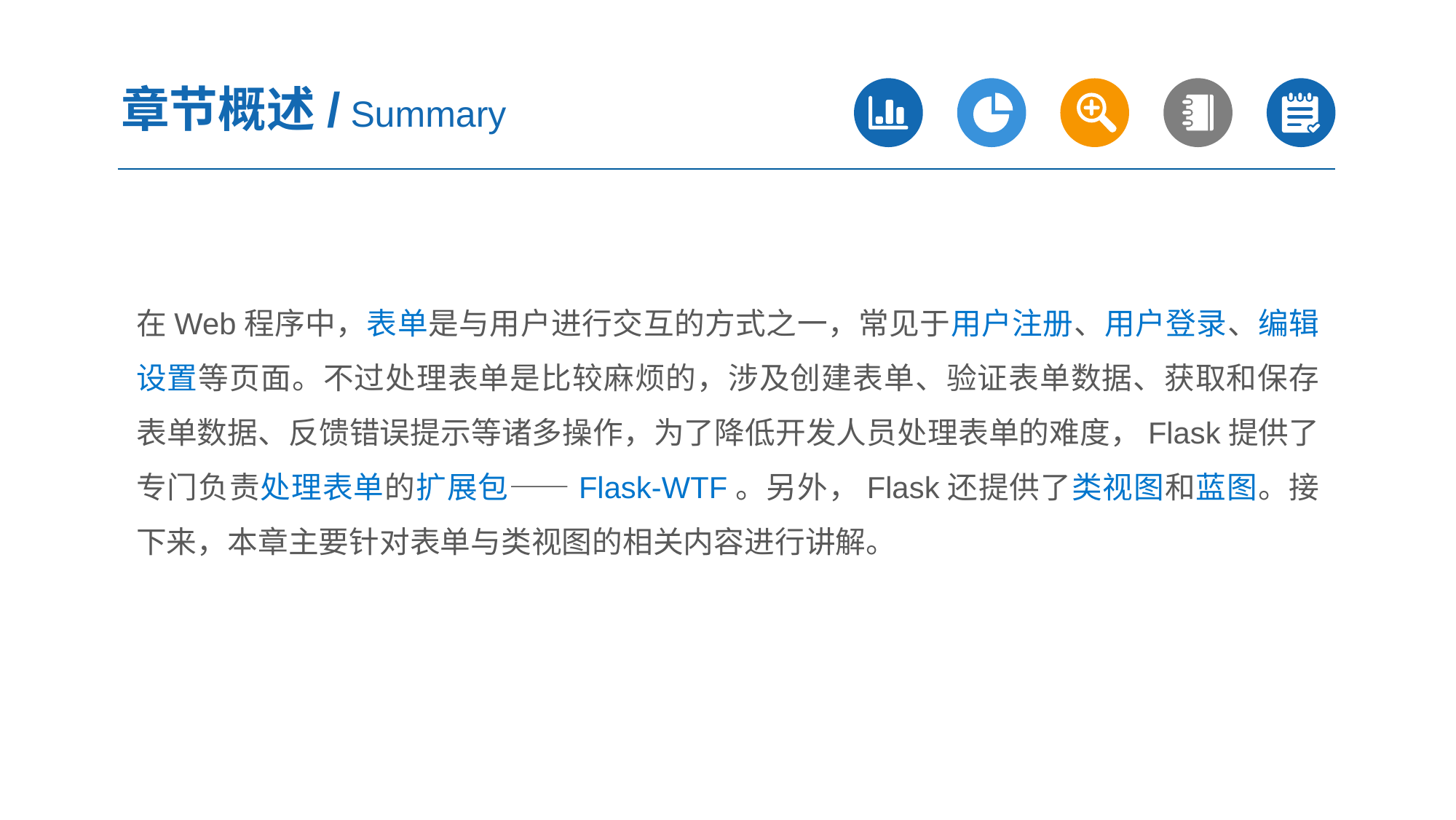

章节概述/ Summary
在Web程序中，表单是与用户进行交互的方式之一，常见于用户注册、用户登录、编辑设置等页面。不过处理表单是比较麻烦的，涉及创建表单、验证表单数据、获取和保存表单数据、反馈错误提示等诸多操作，为了降低开发人员处理表单的难度，Flask提供了专门负责处理表单的扩展包——Flask-WTF。另外，Flask还提供了类视图和蓝图。接下来，本章主要针对表单与类视图的相关内容进行讲解。